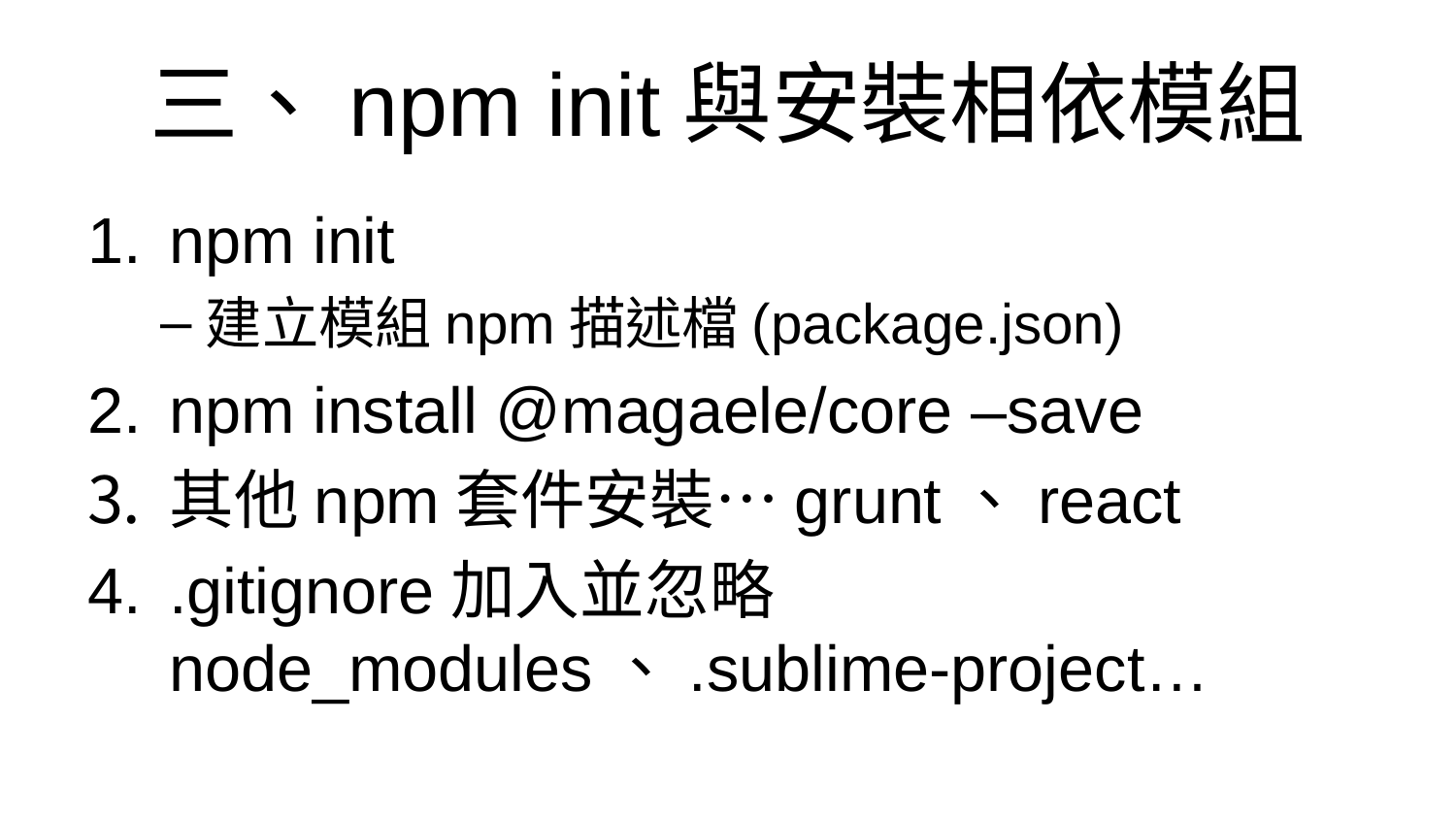

# 三、npm init與安裝相依模組
npm init
建立模組npm描述檔(package.json)
npm install @magaele/core –save
其他npm套件安裝…grunt、react
.gitignore加入並忽略node_modules、.sublime-project…